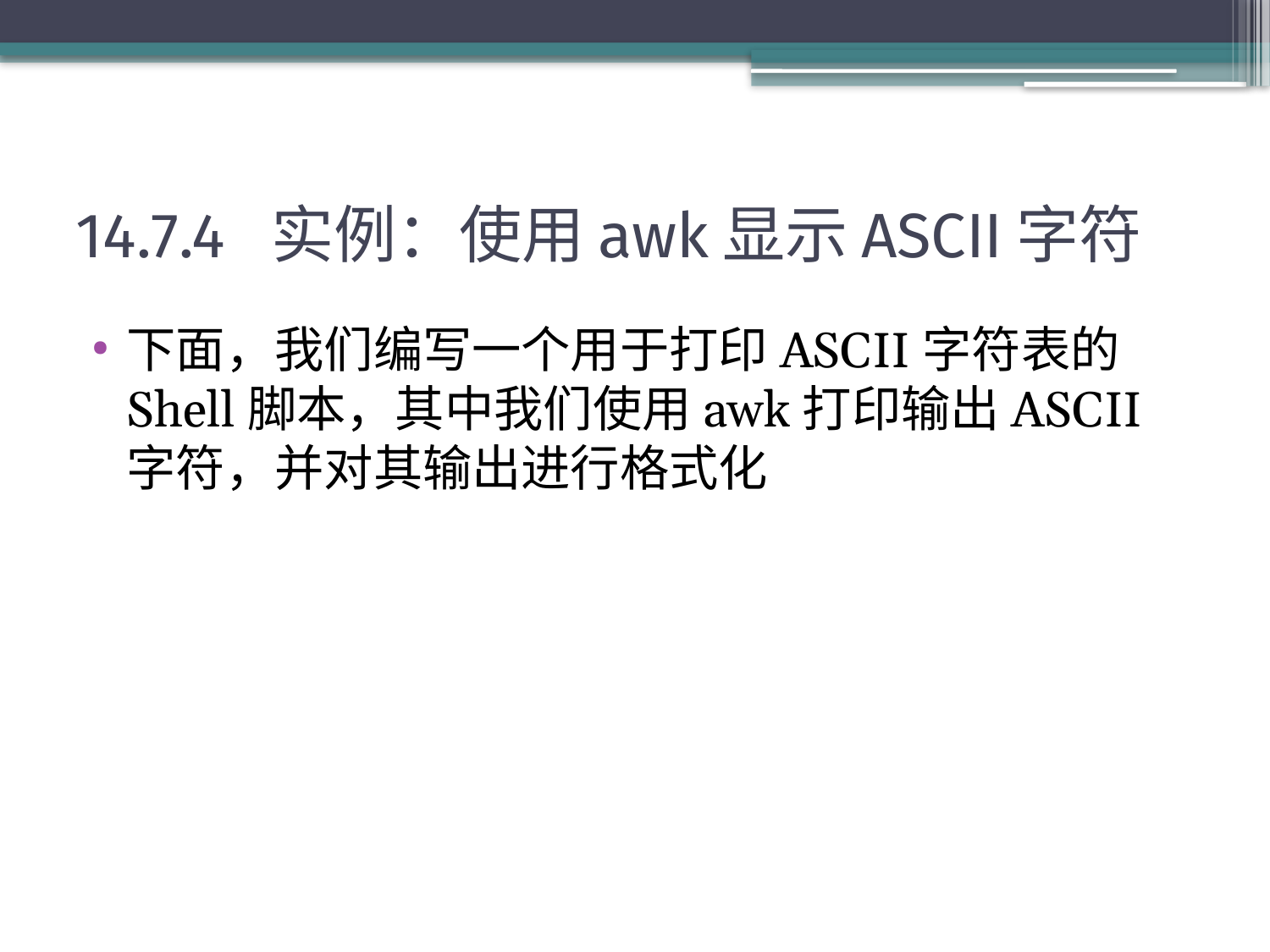

# 14.7.4  实例：使用awk显示ASCII字符
下面，我们编写一个用于打印ASCII字符表的Shell脚本，其中我们使用awk打印输出ASCII字符，并对其输出进行格式化